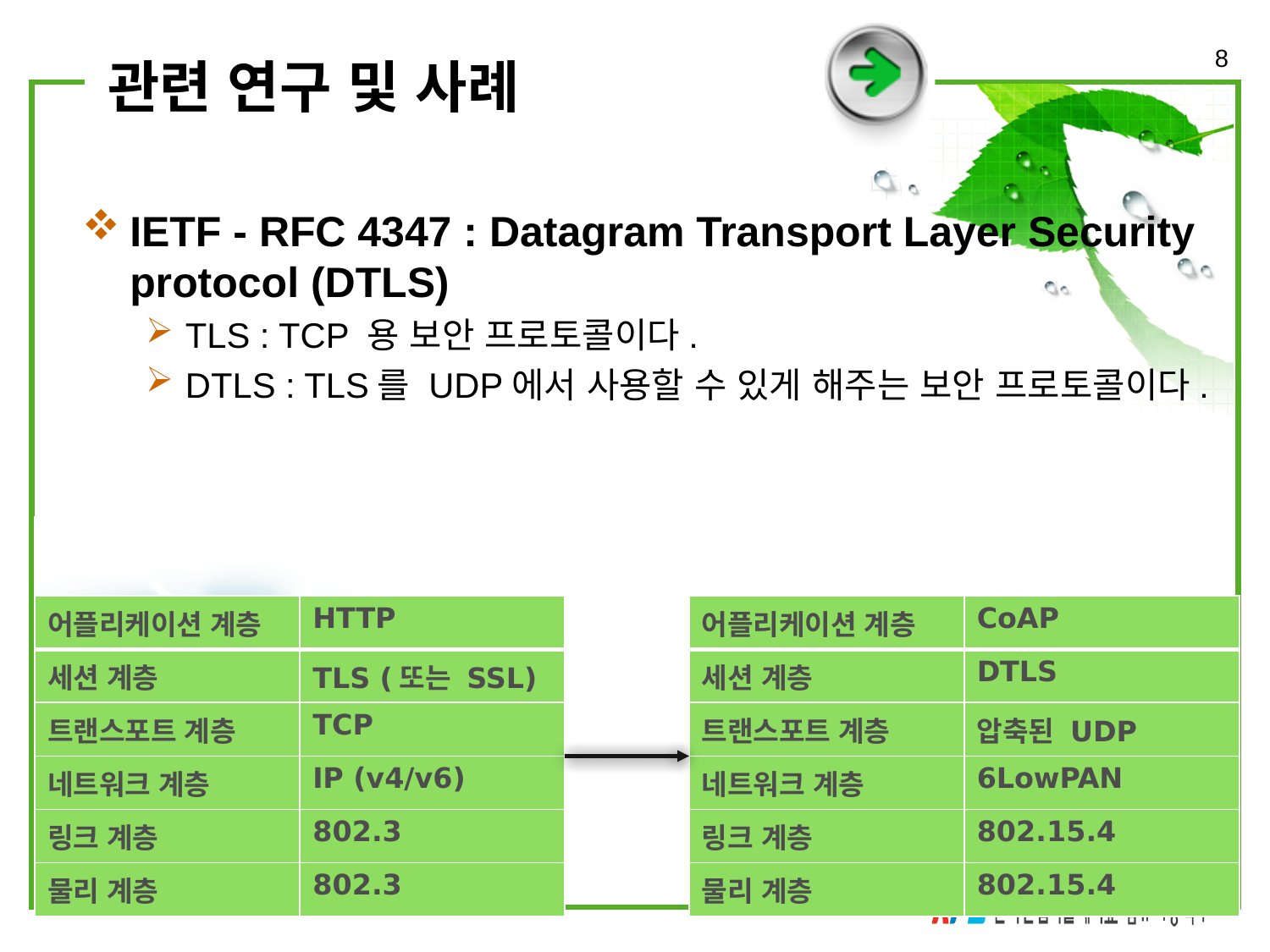

8
# 관련 연구 및 사례
IETF - RFC 4347 : Datagram Transport Layer Security protocol (DTLS)
TLS : TCP 용 보안 프로토콜이다.
DTLS : TLS를 UDP에서 사용할 수 있게 해주는 보안 프로토콜이다.
| 어플리케이션 계층 | HTTP |
| --- | --- |
| 세션 계층 | TLS (또는 SSL) |
| 트랜스포트 계층 | TCP |
| 네트워크 계층 | IP (v4/v6) |
| 링크 계층 | 802.3 |
| 물리 계층 | 802.3 |
| 어플리케이션 계층 | CoAP |
| --- | --- |
| 세션 계층 | DTLS |
| 트랜스포트 계층 | 압축된 UDP |
| 네트워크 계층 | 6LowPAN |
| 링크 계층 | 802.15.4 |
| 물리 계층 | 802.15.4 |